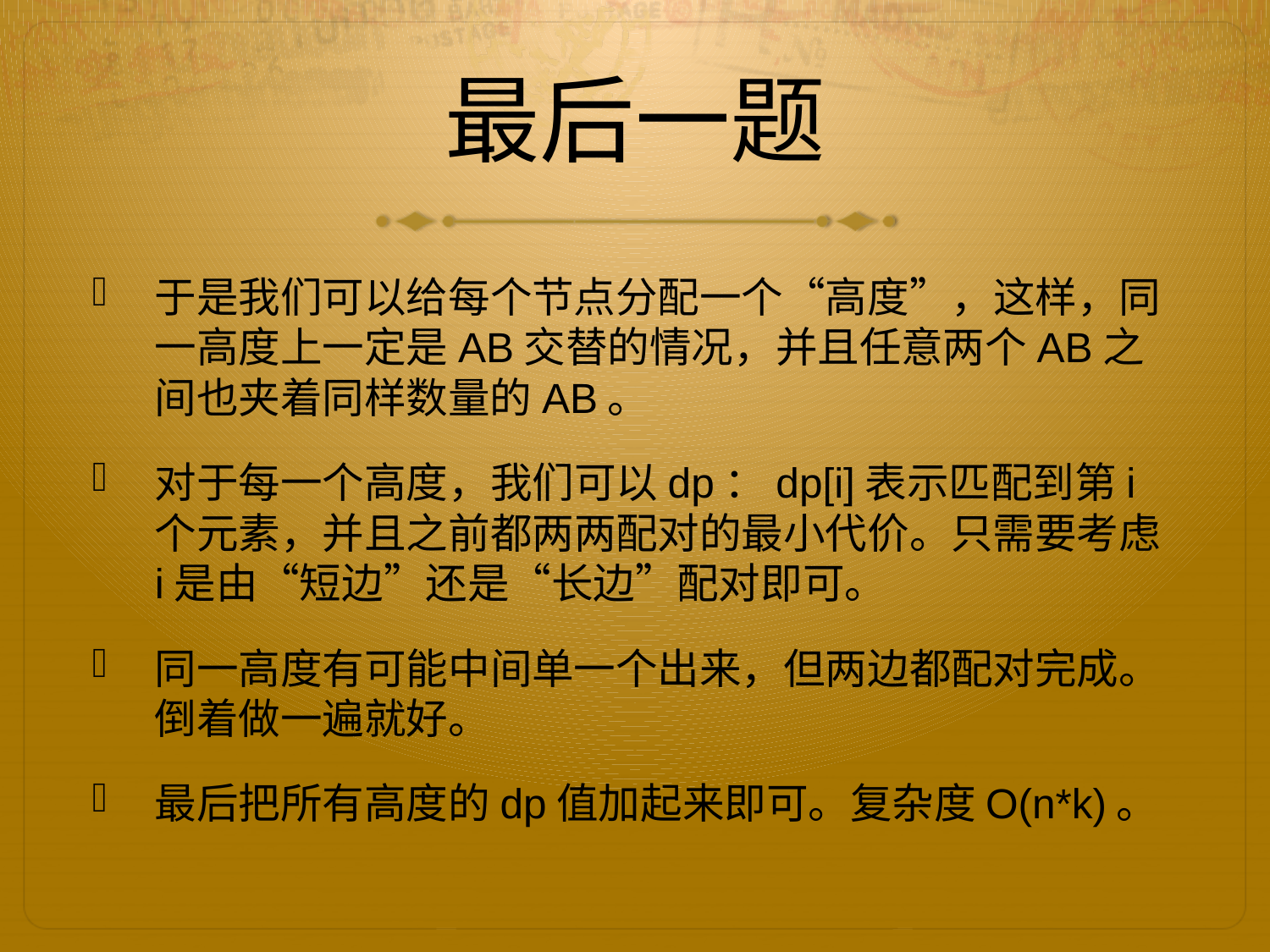

# 最后一题
于是我们可以给每个节点分配一个“高度”，这样，同一高度上一定是AB交替的情况，并且任意两个AB之间也夹着同样数量的AB。
对于每一个高度，我们可以dp：dp[i]表示匹配到第i个元素，并且之前都两两配对的最小代价。只需要考虑i是由“短边”还是“长边”配对即可。
同一高度有可能中间单一个出来，但两边都配对完成。倒着做一遍就好。
最后把所有高度的dp值加起来即可。复杂度O(n*k)。